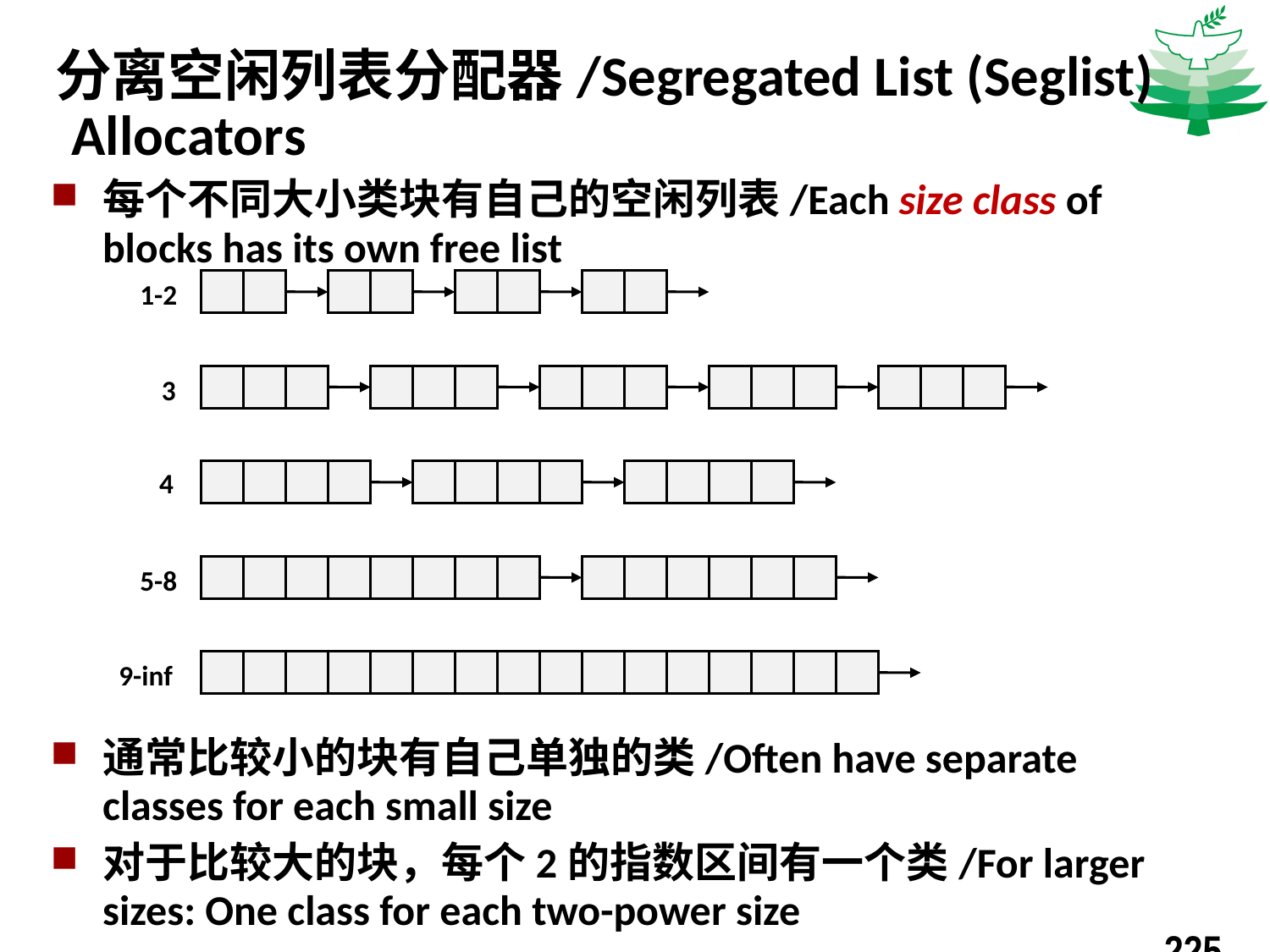

分离空闲列表分配器/Segregated List (Seglist) Allocators
每个不同大小类块有自己的空闲列表/Each size class of blocks has its own free list

通常比较小的块有自己单独的类/Often have separate classes for each small size
对于比较大的块，每个2的指数区间有一个类/For larger sizes: One class for each two-power size
1-2

3

4

5-8

9-inf